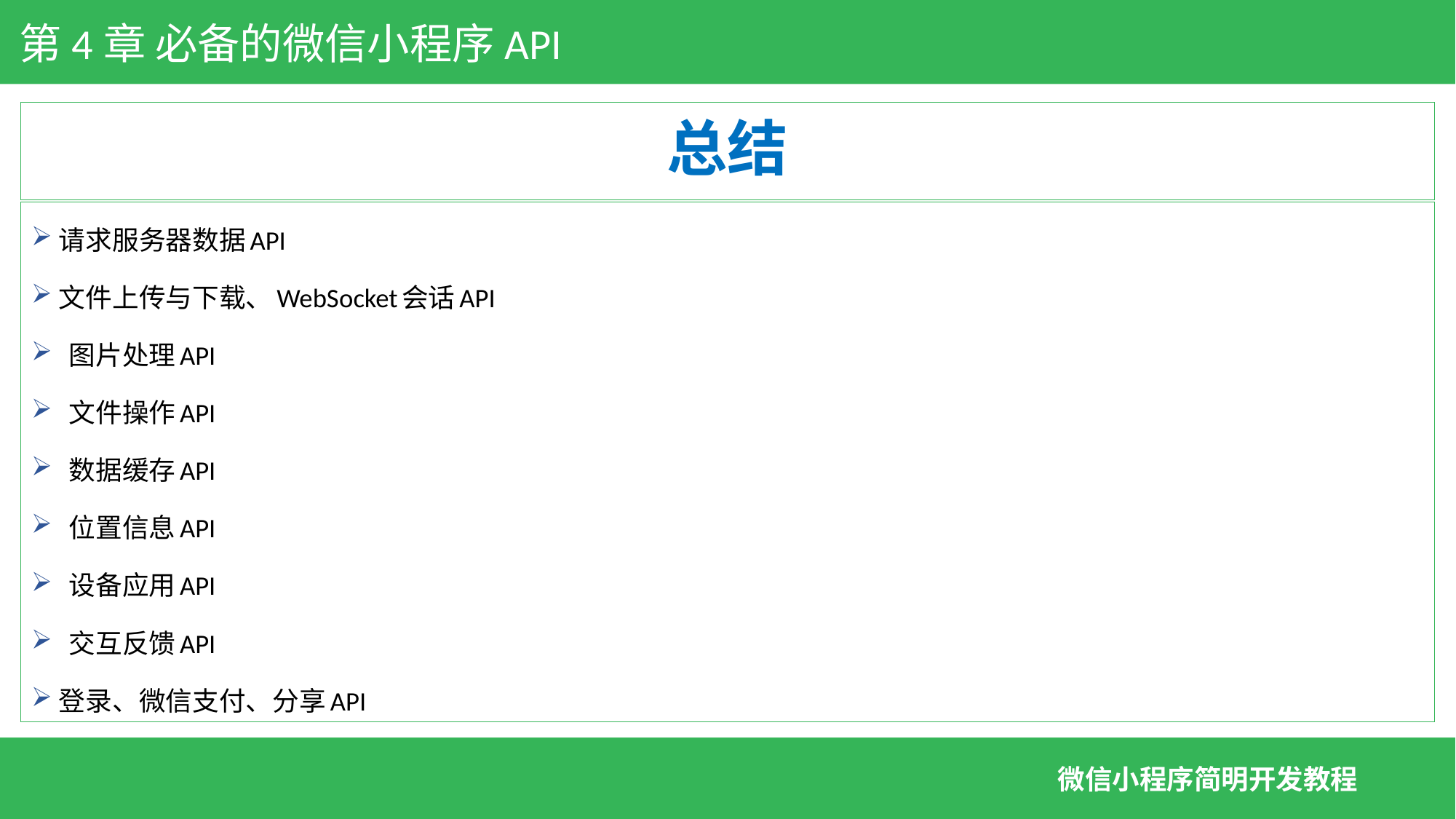

第4章 必备的微信小程序API

# 总结
请求服务器数据API
文件上传与下载、WebSocket会话API
 图片处理API
 文件操作API
 数据缓存API
 位置信息API
 设备应用API
 交互反馈API
登录、微信支付、分享API
微信小程序简明开发教程